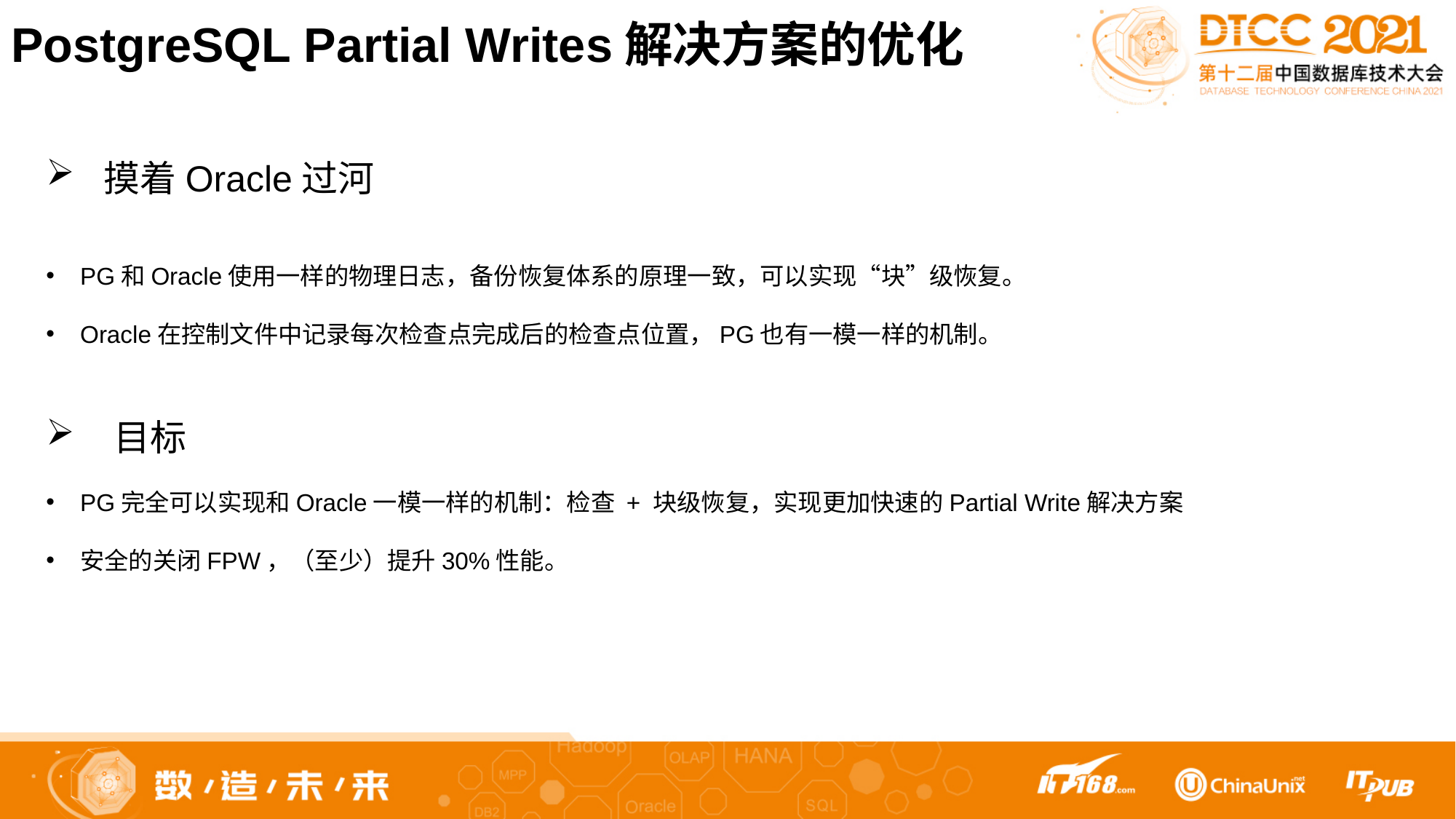

PostgreSQL Partial Writes解决方案的优化

 摸着Oracle过河

PG和Oracle使用一样的物理日志，备份恢复体系的原理一致，可以实现“块”级恢复。

Oracle在控制文件中记录每次检查点完成后的检查点位置，PG也有一模一样的机制。
   目标

PG完全可以实现和Oracle一模一样的机制：检查 + 块级恢复，实现更加快速的Partial Write解决方案

安全的关闭FPW，（至少）提升30%性能。